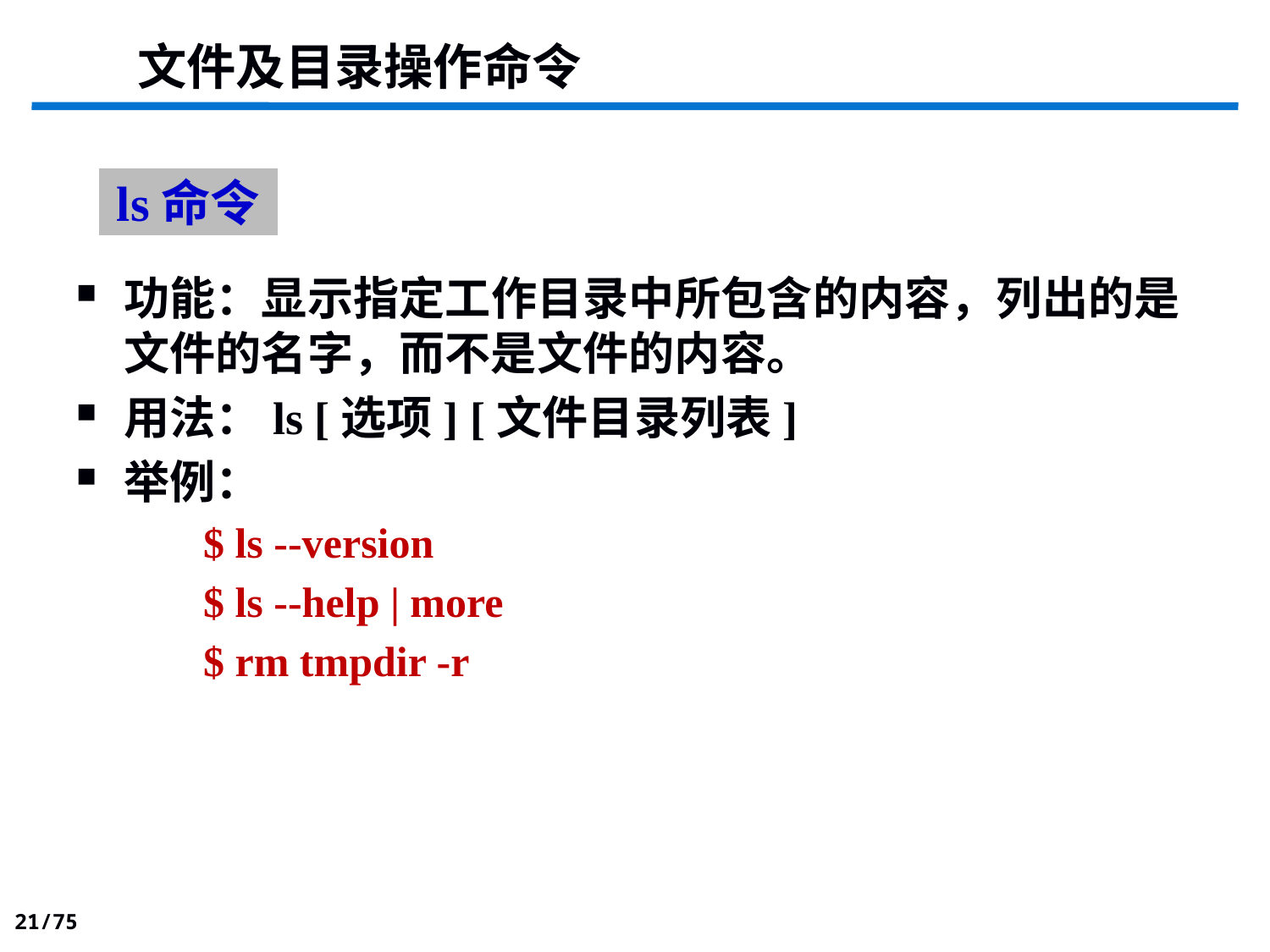

文件及目录操作命令
ls命令
功能：显示指定工作目录中所包含的内容，列出的是文件的名字，而不是文件的内容。
用法：ls [选项] [文件目录列表]
举例：
$ ls --version
$ ls --help | more
$ rm tmpdir -r